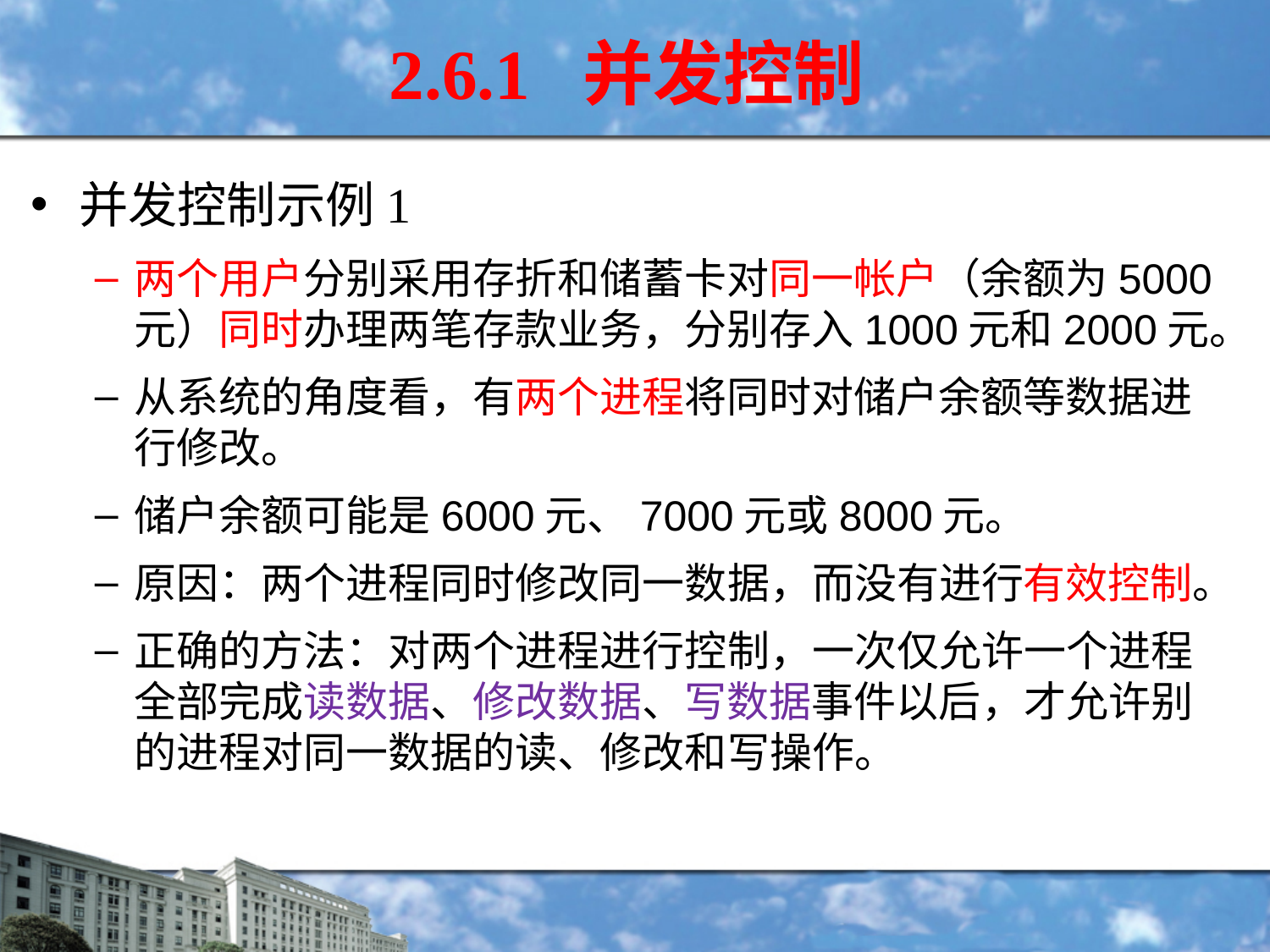

2.6.1  并发控制
并发控制示例1
两个用户分别采用存折和储蓄卡对同一帐户（余额为5000元）同时办理两笔存款业务，分别存入1000元和2000元。
从系统的角度看，有两个进程将同时对储户余额等数据进行修改。
储户余额可能是6000元、7000元或8000元。
原因：两个进程同时修改同一数据，而没有进行有效控制。
正确的方法：对两个进程进行控制，一次仅允许一个进程全部完成读数据、修改数据、写数据事件以后，才允许别的进程对同一数据的读、修改和写操作。